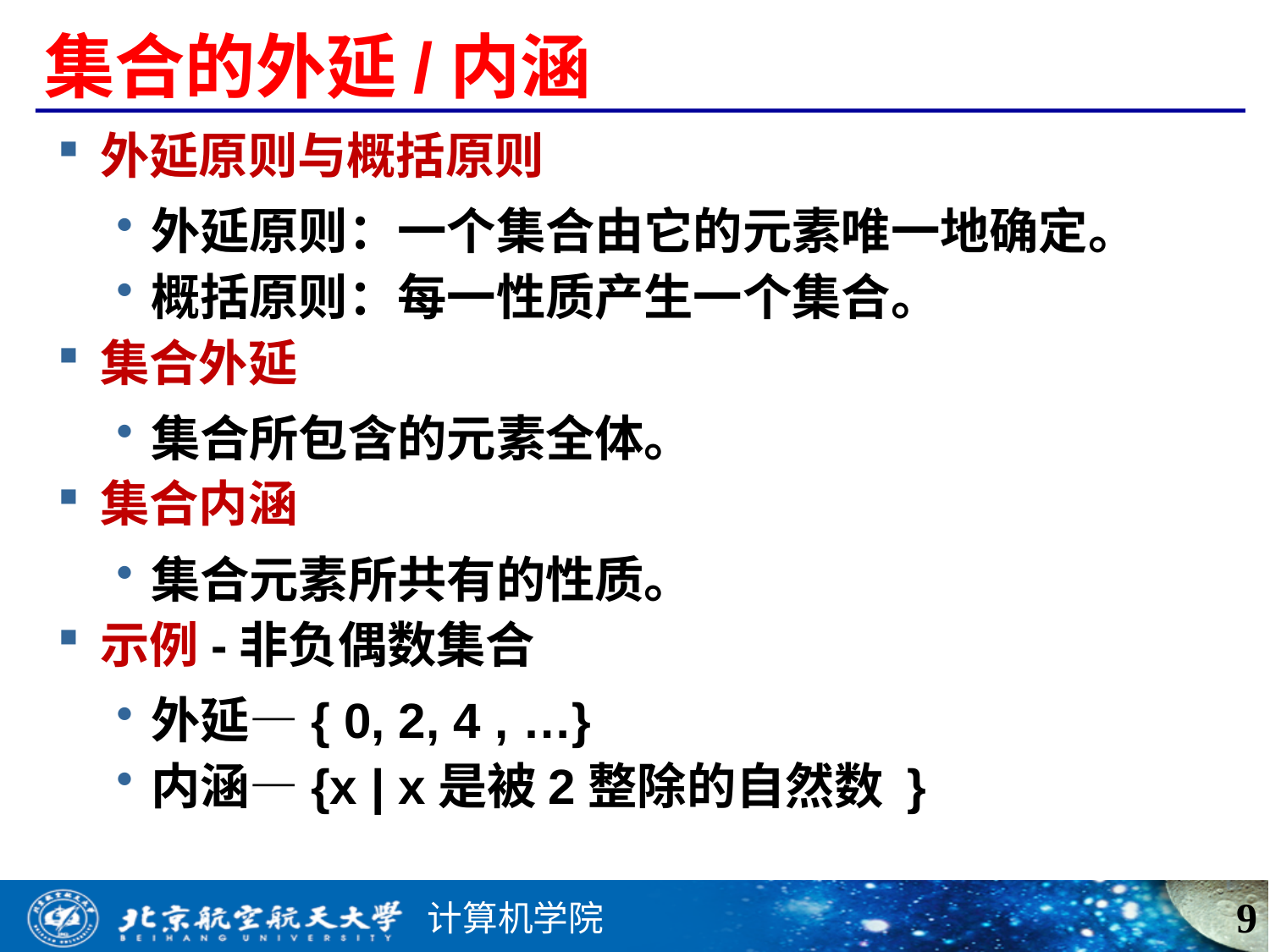

# 集合的外延/内涵
外延原则与概括原则
外延原则：一个集合由它的元素唯一地确定。
概括原则：每一性质产生一个集合。
集合外延
集合所包含的元素全体。
集合内涵
集合元素所共有的性质。
示例-非负偶数集合
外延—{ 0, 2, 4 , …}
内涵—{x | x是被2整除的自然数 }